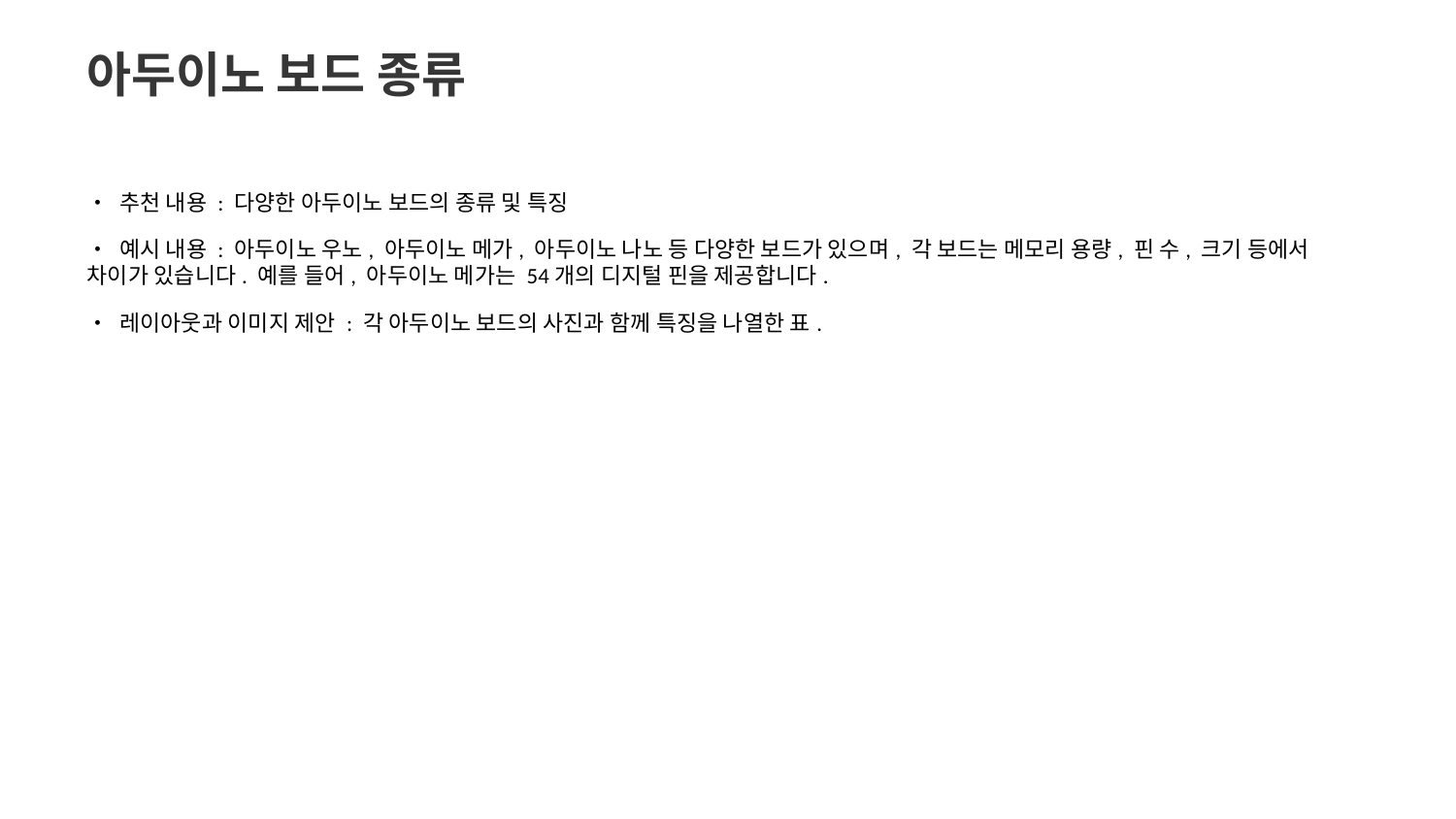

아두이노 보드 종류
• 추천 내용 : 다양한 아두이노 보드의 종류 및 특징
• 예시 내용 : 아두이노 우노, 아두이노 메가, 아두이노 나노 등 다양한 보드가 있으며, 각 보드는 메모리 용량, 핀 수, 크기 등에서 차이가 있습니다. 예를 들어, 아두이노 메가는 54개의 디지털 핀을 제공합니다.
• 레이아웃과 이미지 제안 : 각 아두이노 보드의 사진과 함께 특징을 나열한 표.